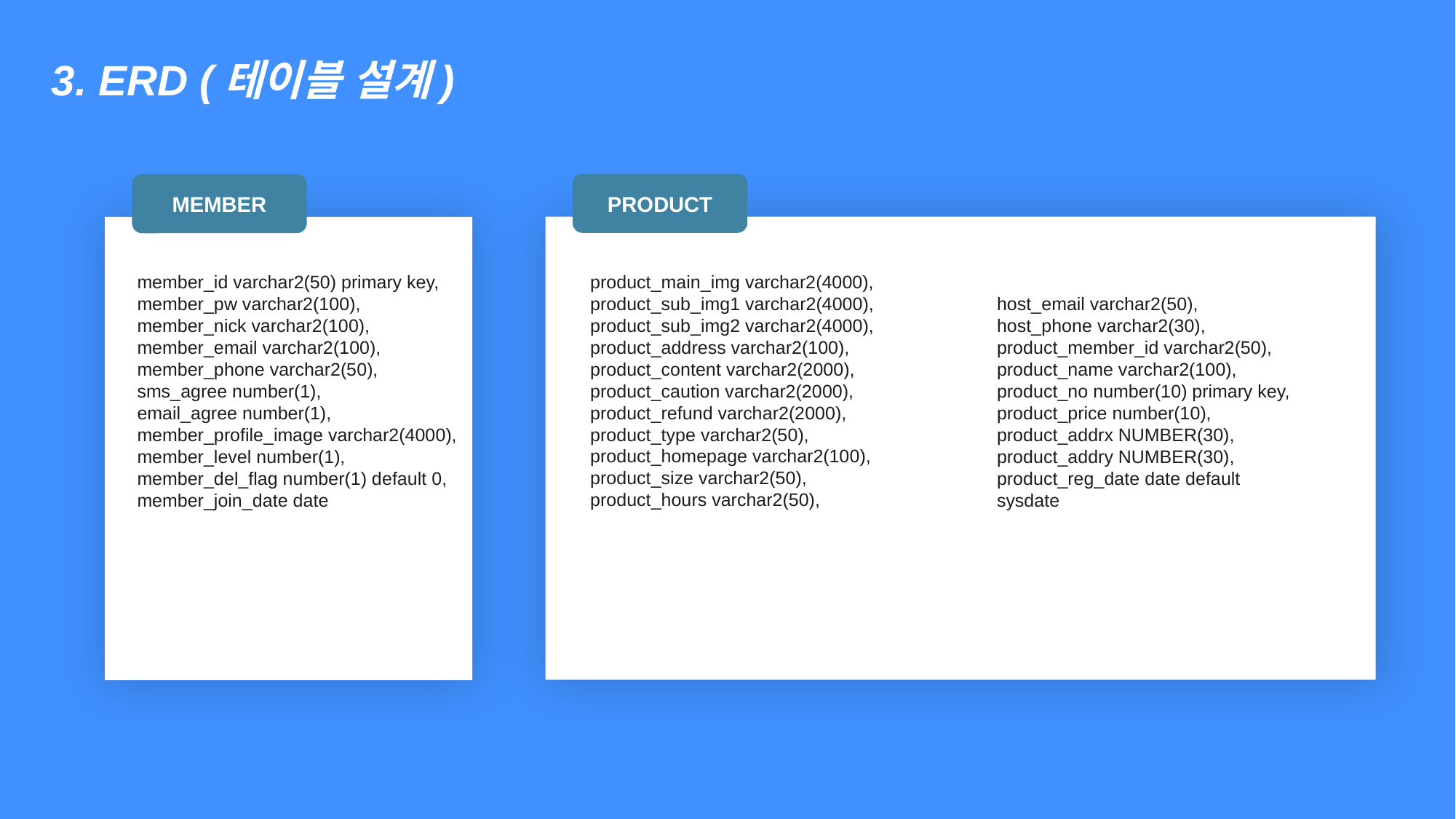

3. ERD (테이블 설계)

PRODUCT
MEMBER

product_main_img varchar2(4000),
product_sub_img1 varchar2(4000),
product_sub_img2 varchar2(4000),
product_address varchar2(100),
product_content varchar2(2000),
product_caution varchar2(2000),
product_refund varchar2(2000),
product_type varchar2(50),
product_homepage varchar2(100),
product_size varchar2(50),
product_hours varchar2(50),
member_id varchar2(50) primary key,
member_pw varchar2(100),
member_nick varchar2(100),
member_email varchar2(100),
member_phone varchar2(50),
sms_agree number(1),
email_agree number(1),
member_profile_image varchar2(4000),
member_level number(1),
member_del_flag number(1) default 0,
member_join_date date
host_email varchar2(50),
host_phone varchar2(30),
product_member_id varchar2(50),
product_name varchar2(100),
product_no number(10) primary key,
product_price number(10),
product_addrx NUMBER(30),
product_addry NUMBER(30),
product_reg_date date default sysdate